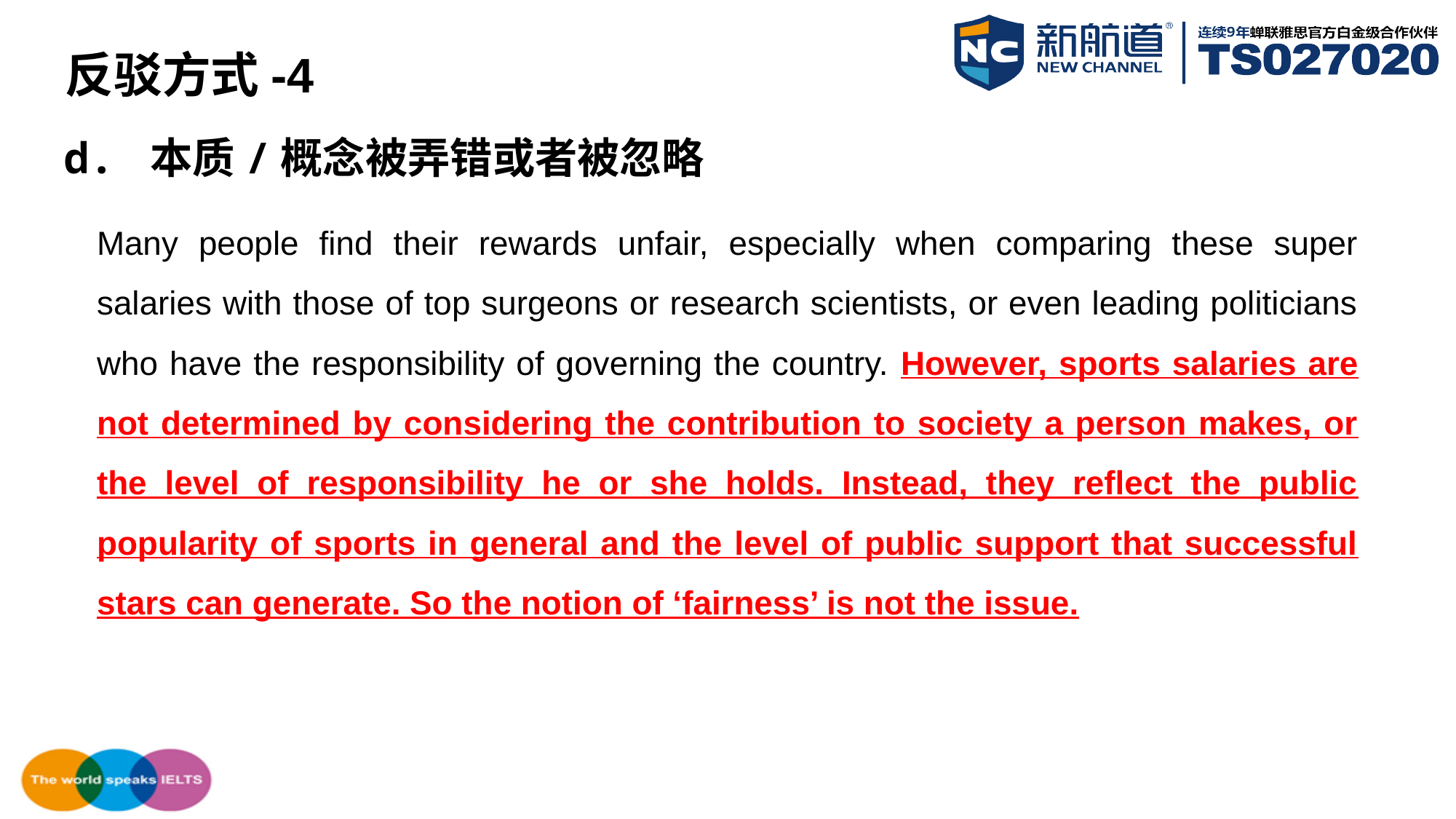

反驳方式-4
d. 本质/概念被弄错或者被忽略
Many people find their rewards unfair, especially when comparing these super salaries with those of top surgeons or research scientists, or even leading politicians who have the responsibility of governing the country. However, sports salaries are not determined by considering the contribution to society a person makes, or the level of responsibility he or she holds. Instead, they reflect the public popularity of sports in general and the level of public support that successful stars can generate. So the notion of ‘fairness’ is not the issue.